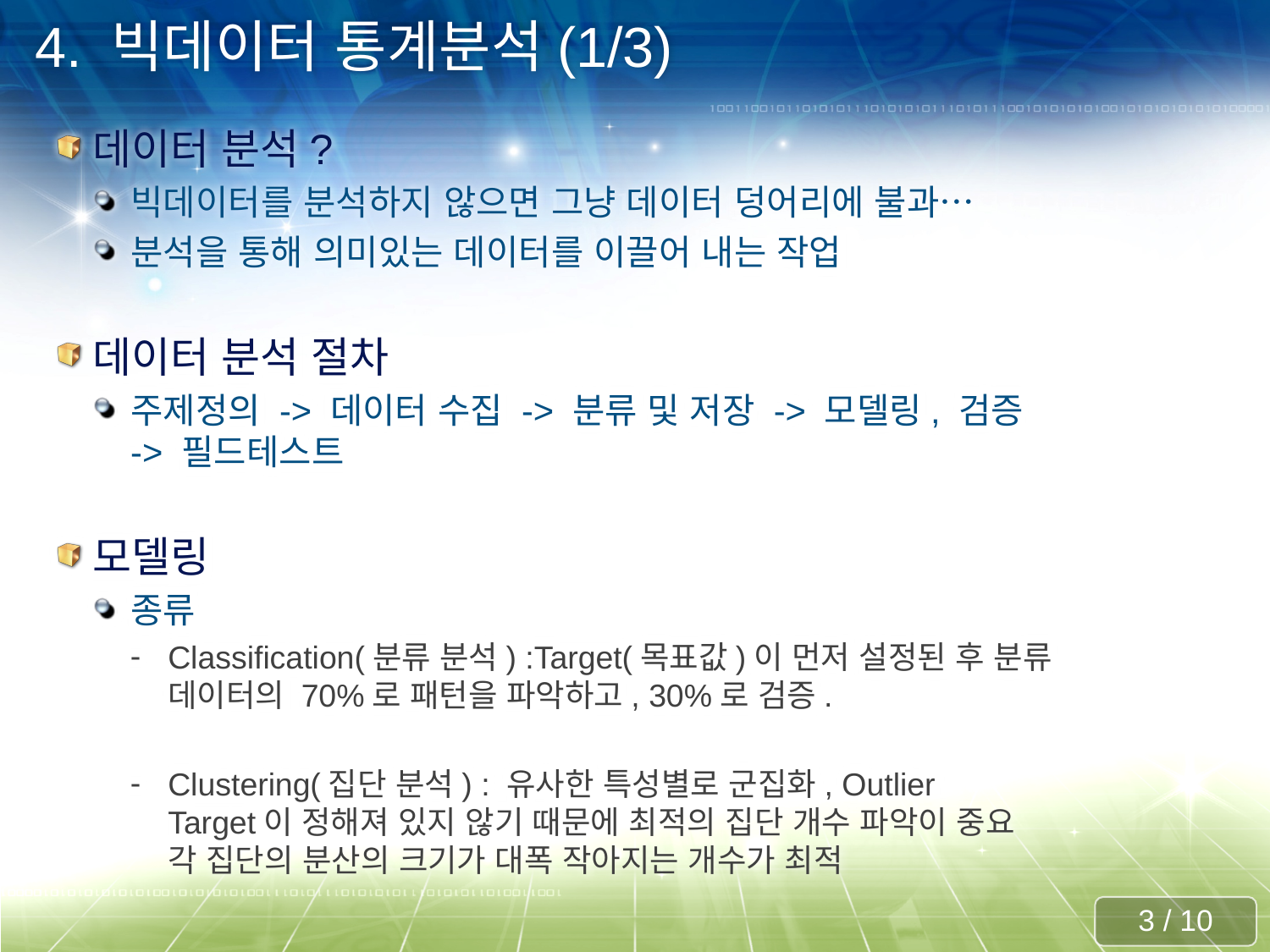

# 4. 빅데이터 통계분석(1/3)
데이터 분석?
빅데이터를 분석하지 않으면 그냥 데이터 덩어리에 불과…
분석을 통해 의미있는 데이터를 이끌어 내는 작업

데이터 분석 절차
주제정의 -> 데이터 수집 -> 분류 및 저장 -> 모델링, 검증
-> 필드테스트

모델링
종류
Classification(분류 분석) :Target(목표값)이 먼저 설정된 후 분류
데이터의 70%로 패턴을 파악하고, 30%로 검증.

Clustering(집단 분석) : 유사한 특성별로 군집화, Outlier
Target이 정해져 있지 않기 때문에 최적의 집단 개수 파악이 중요
각 집단의 분산의 크기가 대폭 작아지는 개수가 최적